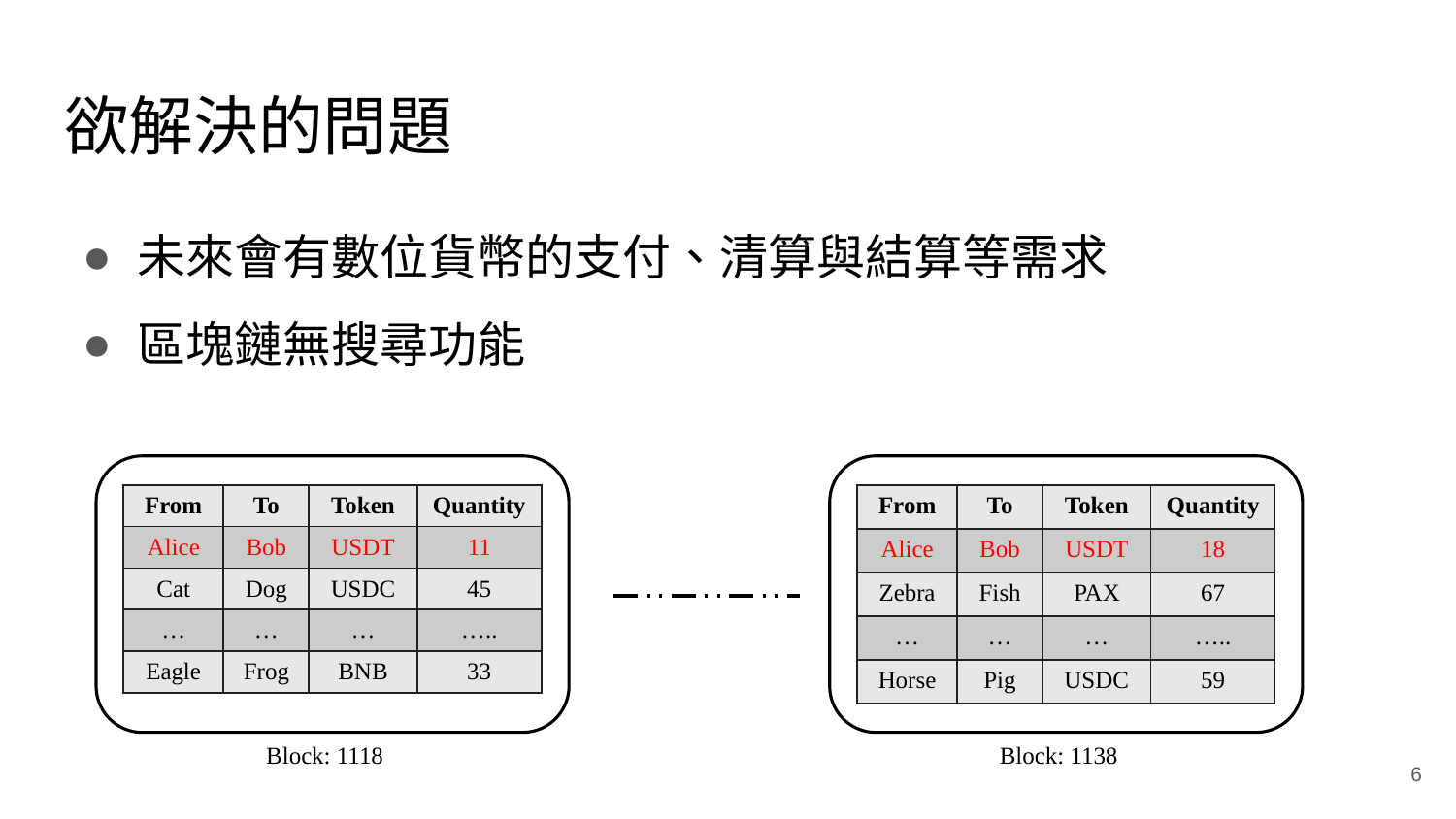

# 欲解決的問題
未來會有數位貨幣的支付、清算與結算等需求
區塊鏈無搜尋功能

| From | To | Token | Quantity |
| --- | --- | --- | --- |
| Alice | Bob | USDT | 11 |
| Cat | Dog | USDC | 45 |
| … | … | … | ….. |
| Eagle | Frog | BNB | 33 |
| From | To | Token | Quantity |
| --- | --- | --- | --- |
| Alice | Bob | USDT | 18 |
| Zebra | Fish | PAX | 67 |
| … | … | … | ….. |
| Horse | Pig | USDC | 59 |
Block: 1118
Block: 1138
6